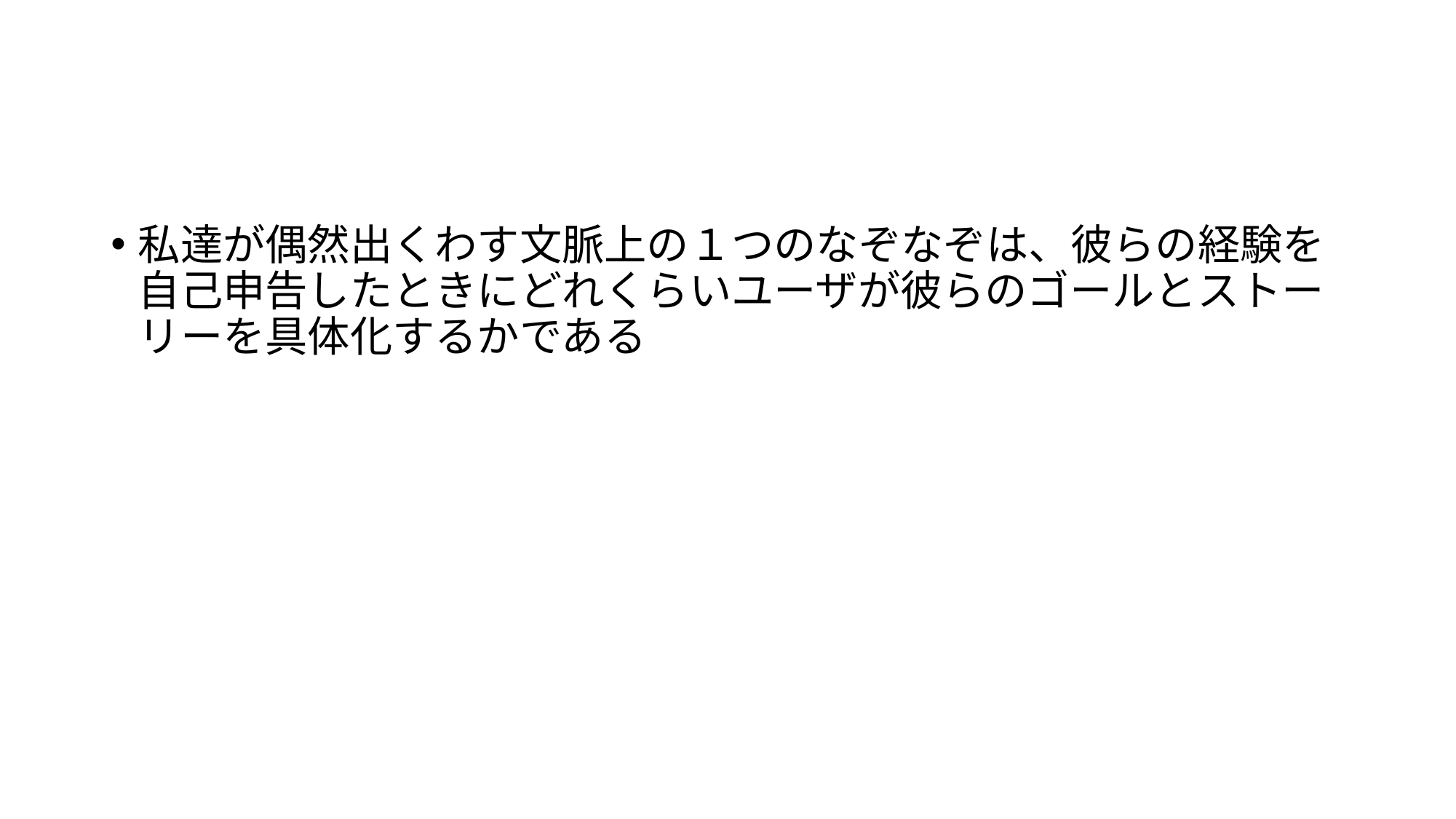

#
私達が偶然出くわす文脈上の１つのなぞなぞは、彼らの経験を自己申告したときにどれくらいユーザが彼らのゴールとストーリーを具体化するかである